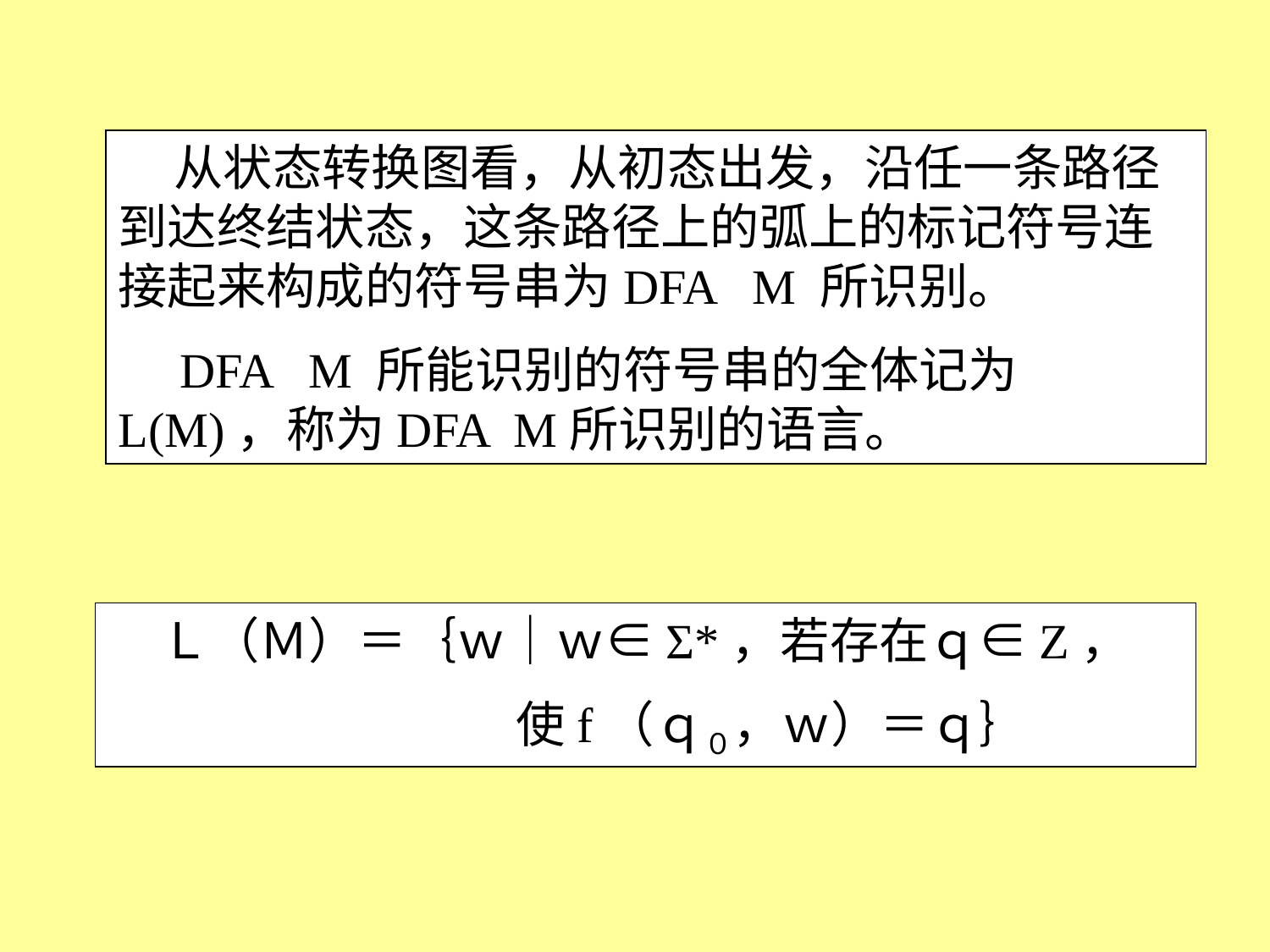

从状态转换图看，从初态出发，沿任一条路径到达终结状态，这条路径上的弧上的标记符号连接起来构成的符号串为DFA   M 所识别。
     DFA   M 所能识别的符号串的全体记为L(M)，称为DFA  M所识别的语言。
Ｌ（Ｍ）＝｛ｗ｜ｗ∈Σ*，若存在ｑ∈Z，
                                    使f（ｑ０，ｗ）＝ｑ｝